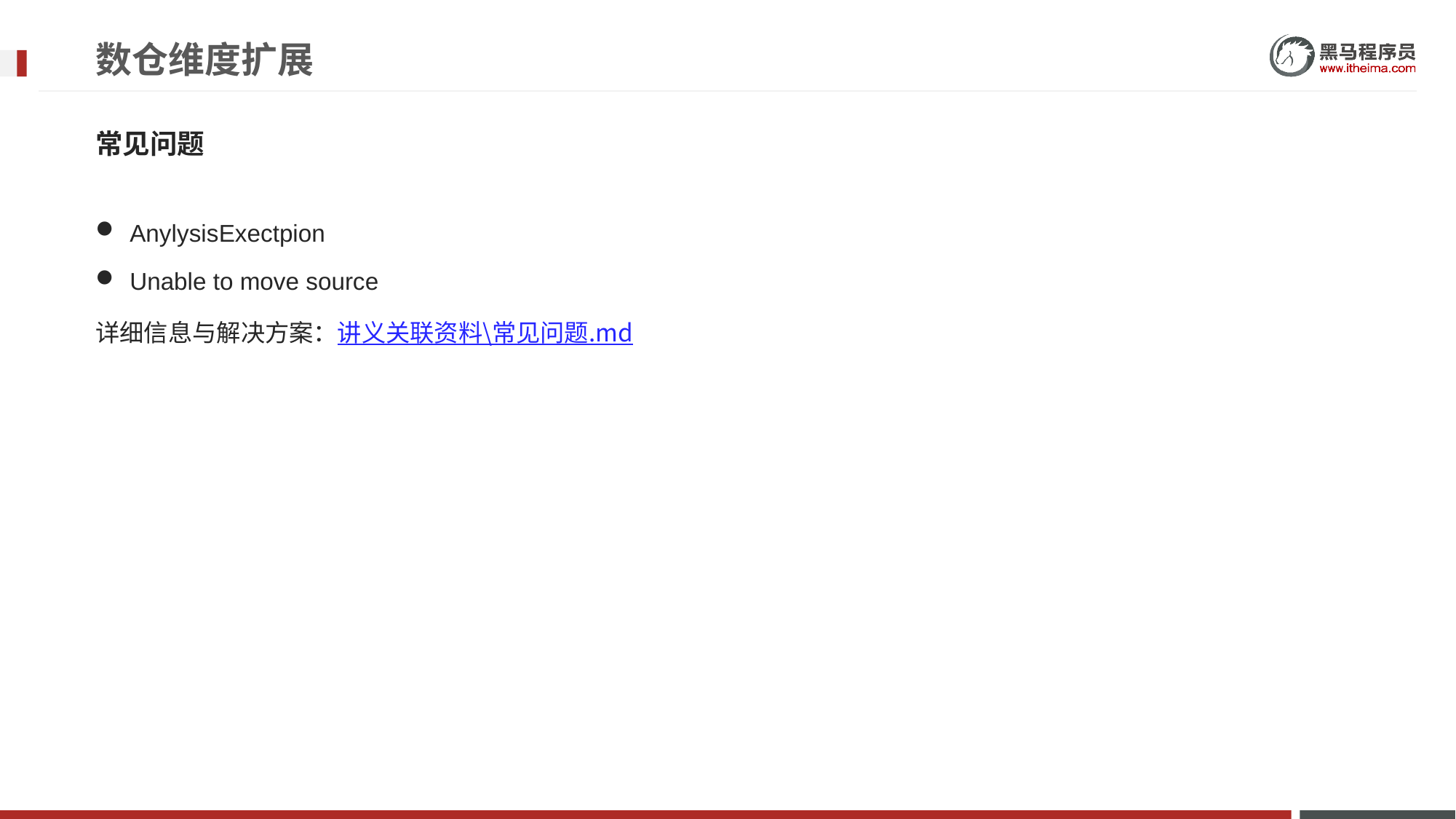

# 数仓维度扩展
常见问题
AnylysisExectpion
Unable to move source
详细信息与解决方案：讲义关联资料\常见问题.md